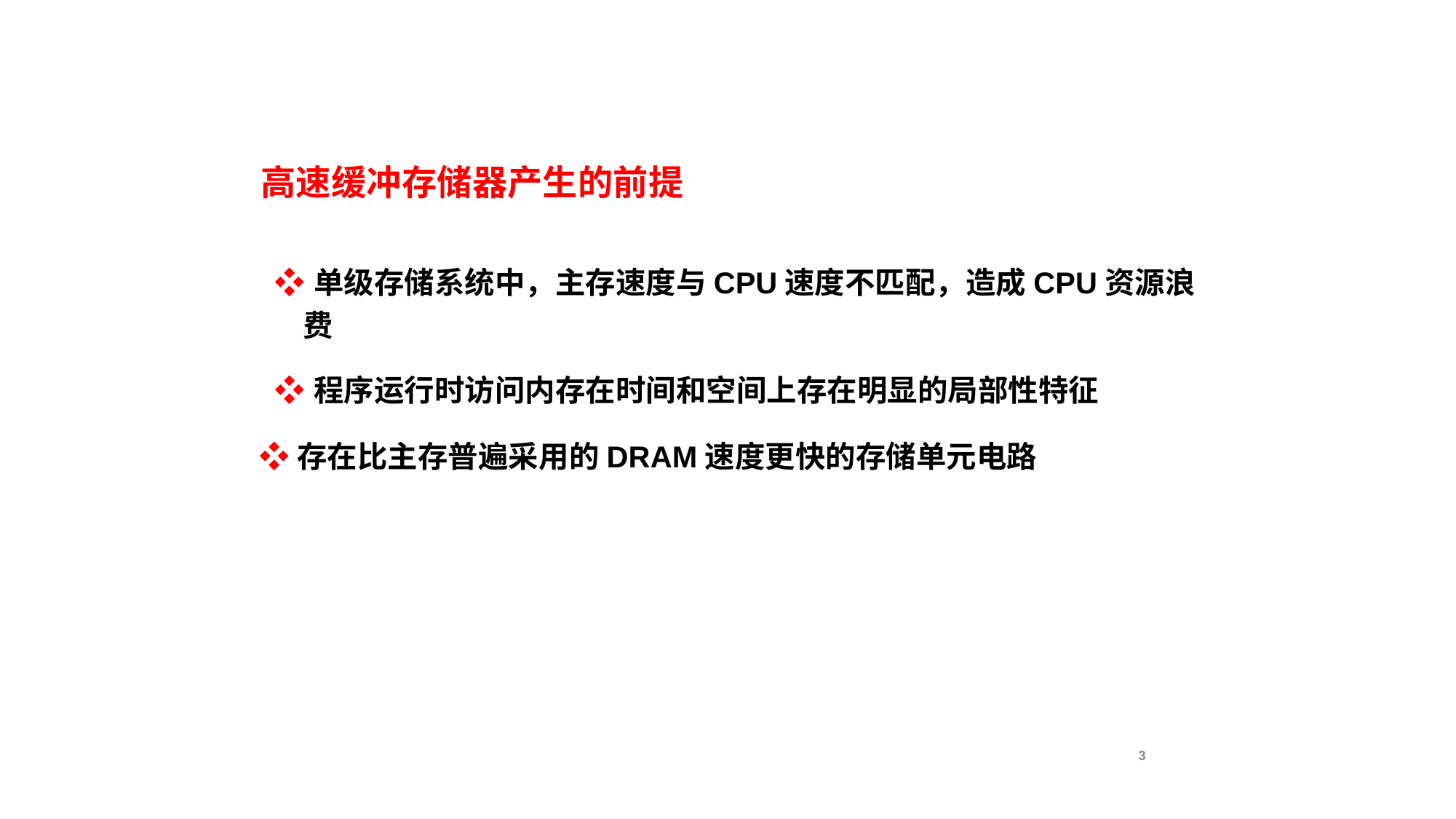

高速缓冲存储器产生的前提

❖单级存储系统中，主存速度与CPU速度不匹配，造成CPU资源浪费
❖程序运行时访问内存在时间和空间上存在明显的局部性特征

❖存在比主存普遍采用的DRAM速度更快的存储单元电路
3